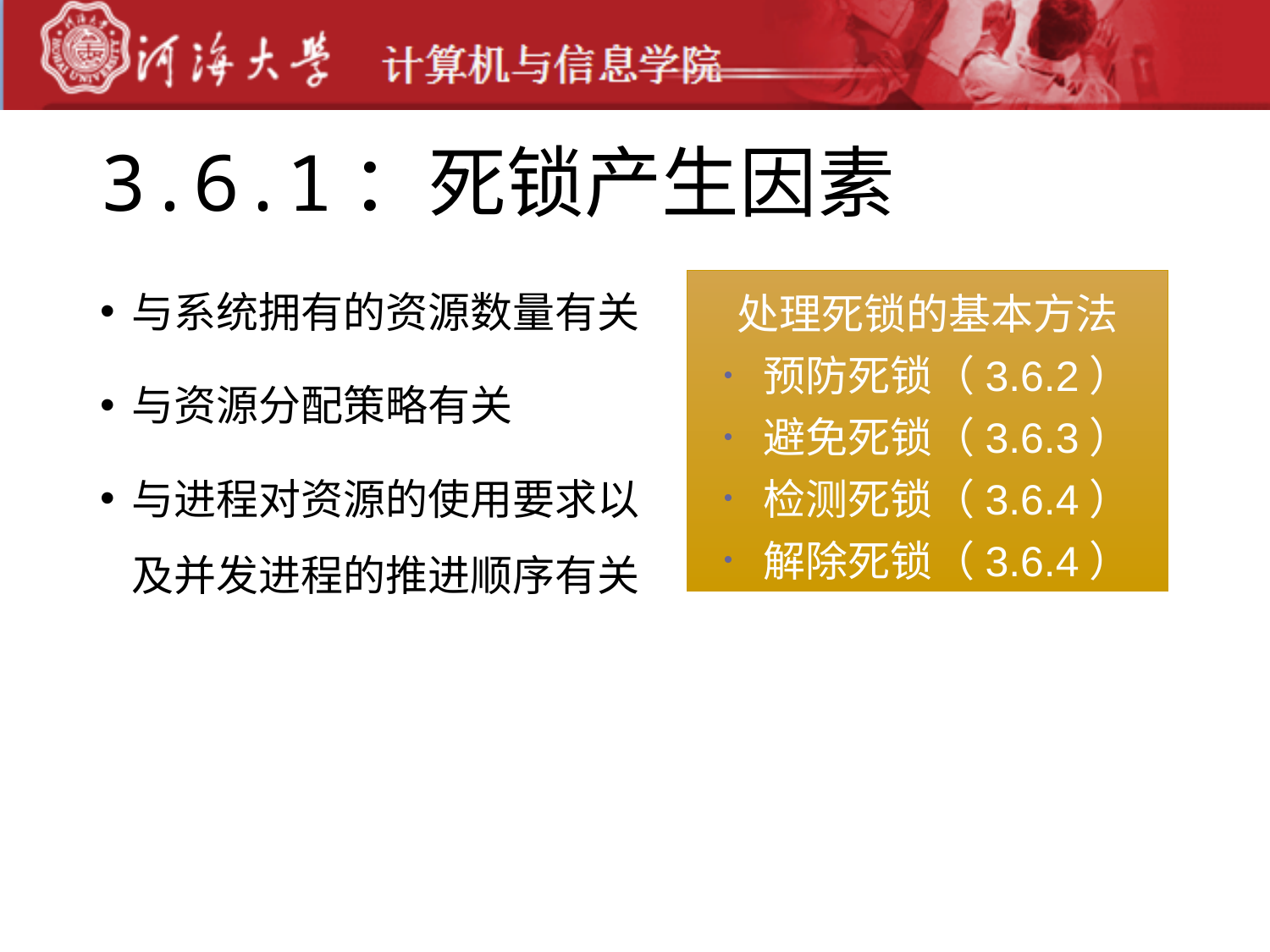

# 3.6.1：死锁产生因素
与系统拥有的资源数量有关
与资源分配策略有关
与进程对资源的使用要求以及并发进程的推进顺序有关

处理死锁的基本方法
预防死锁（3.6.2）
避免死锁（3.6.3）
检测死锁（3.6.4）
解除死锁（3.6.4）